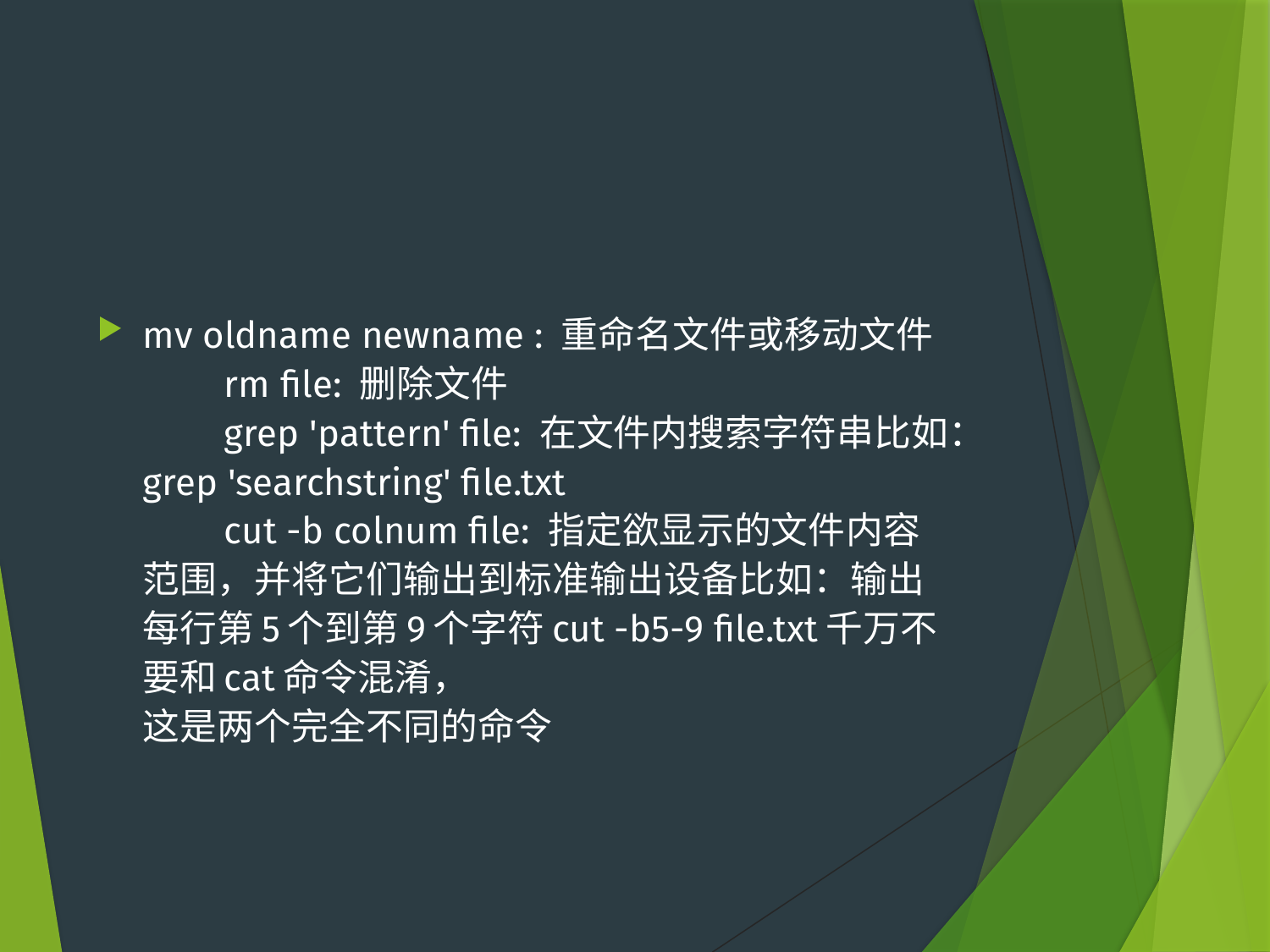

#
mv oldname newname : 重命名文件或移动文件
　　rm file: 删除文件
　　grep 'pattern' file: 在文件内搜索字符串比如：grep 'searchstring' file.txt
　　cut -b colnum file: 指定欲显示的文件内容范围，并将它们输出到标准输出设备比如：输出
每行第5个到第9个字符cut -b5-9 file.txt千万不要和cat命令混淆，
这是两个完全不同的命令